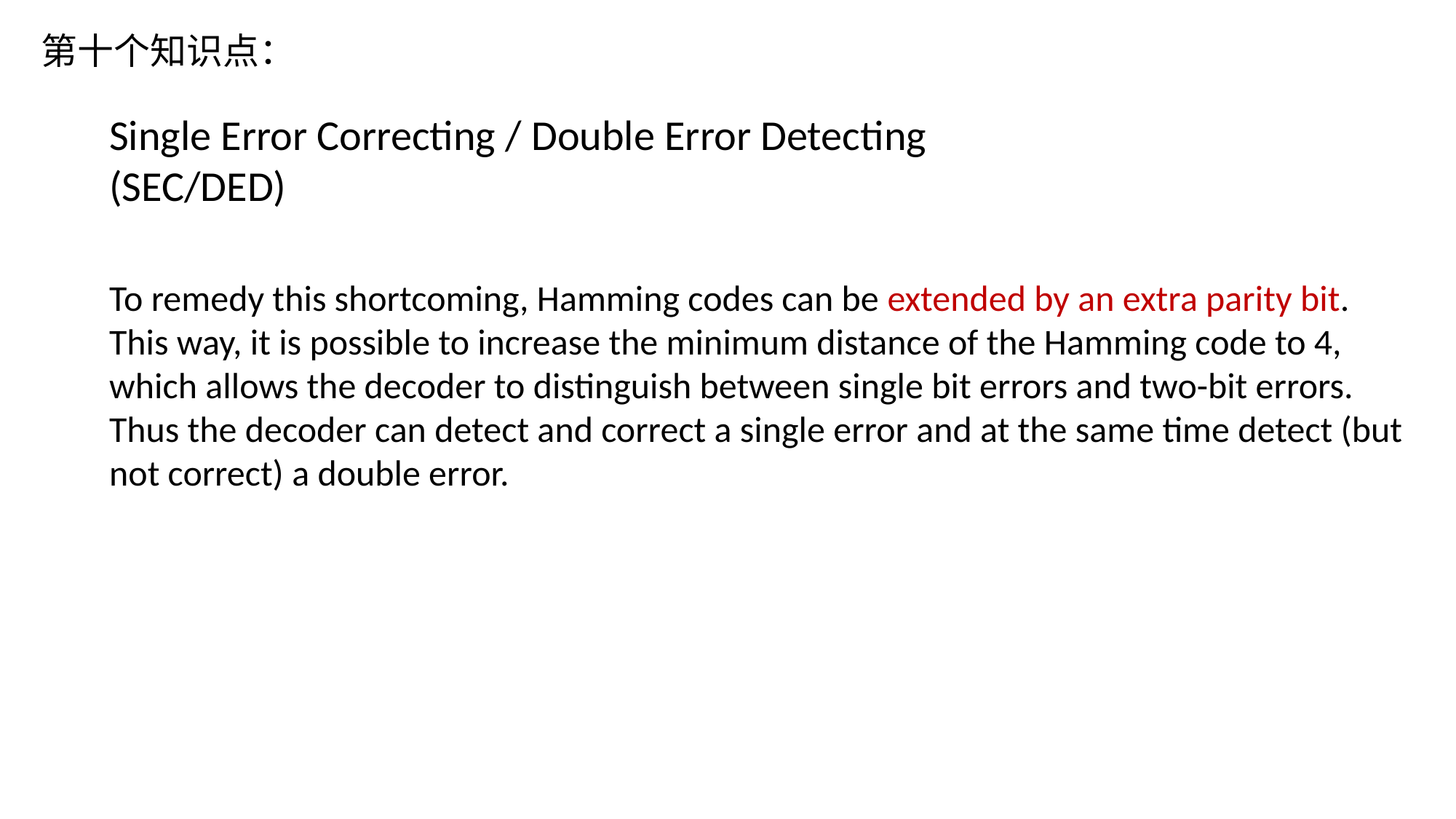

第十个知识点：
Single Error Correcting / Double Error Detecting (SEC/DED)
To remedy this shortcoming, Hamming codes can be extended by an extra parity bit. This way, it is possible to increase the minimum distance of the Hamming code to 4, which allows the decoder to distinguish between single bit errors and two-bit errors. Thus the decoder can detect and correct a single error and at the same time detect (but not correct) a double error.